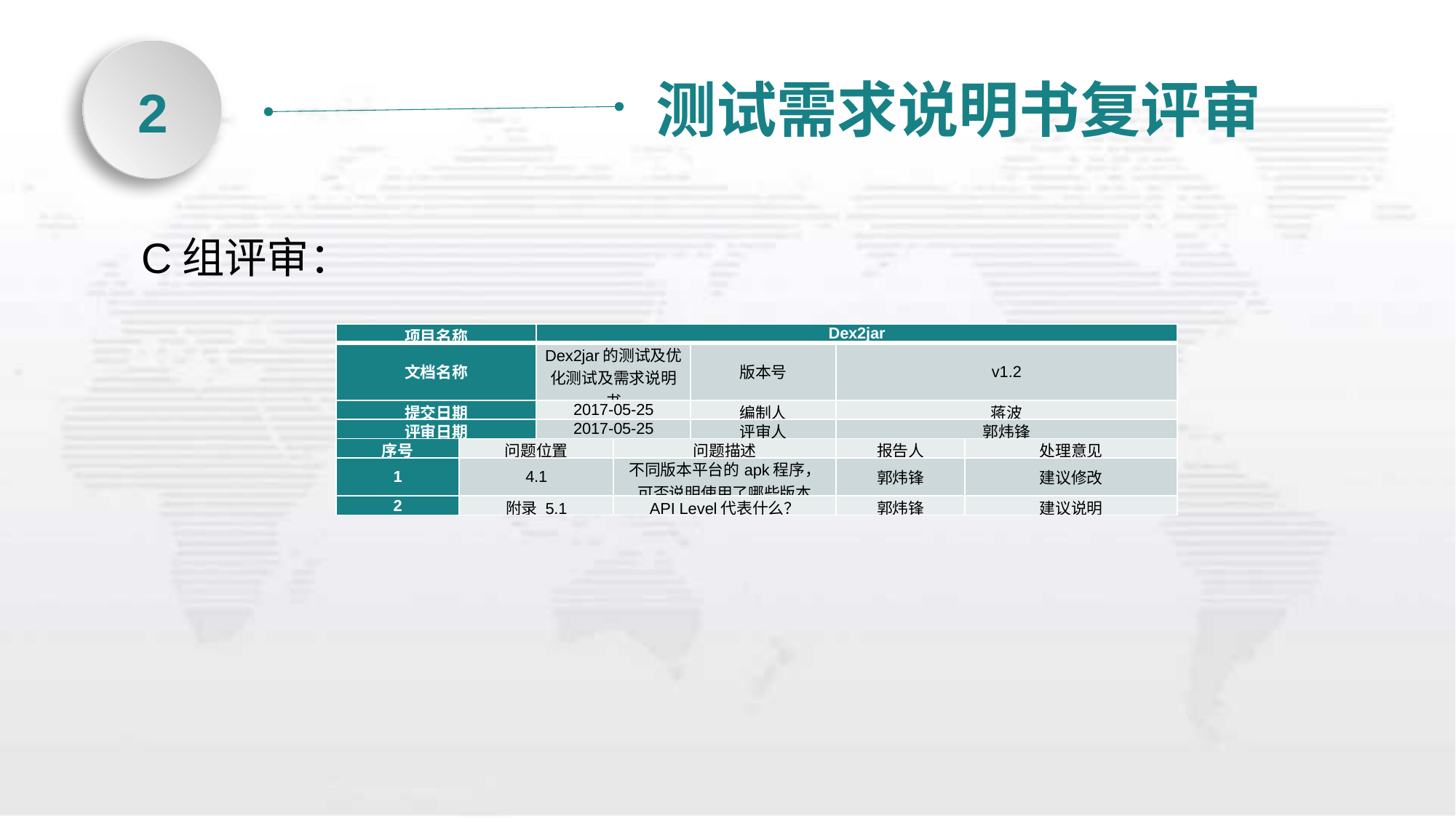

测试需求说明书复评审
2
C组评审：
| 项目名称 |  | Dex2jar |  |  |  |  |
| --- | --- | --- | --- | --- | --- | --- |
| 文档名称 |  | Dex2jar的测试及优化测试及需求说明书 |  | 版本号 | v1.2 |  |
| 提交日期 |  | 2017-05-25 |  | 编制人 | 蒋波 |  |
| 评审日期 |  | 2017-05-25 |  | 评审人 | 郭炜锋 |  |
| 序号 | 问题位置 |  | 问题描述 |  | 报告人 | 处理意见 |
| 1 | 4.1 |  | 不同版本平台的apk程序，可否说明使用了哪些版本 |  | 郭炜锋 | 建议修改 |
| 2 | 附录 5.1 |  | API Level代表什么？ |  | 郭炜锋 | 建议说明 |